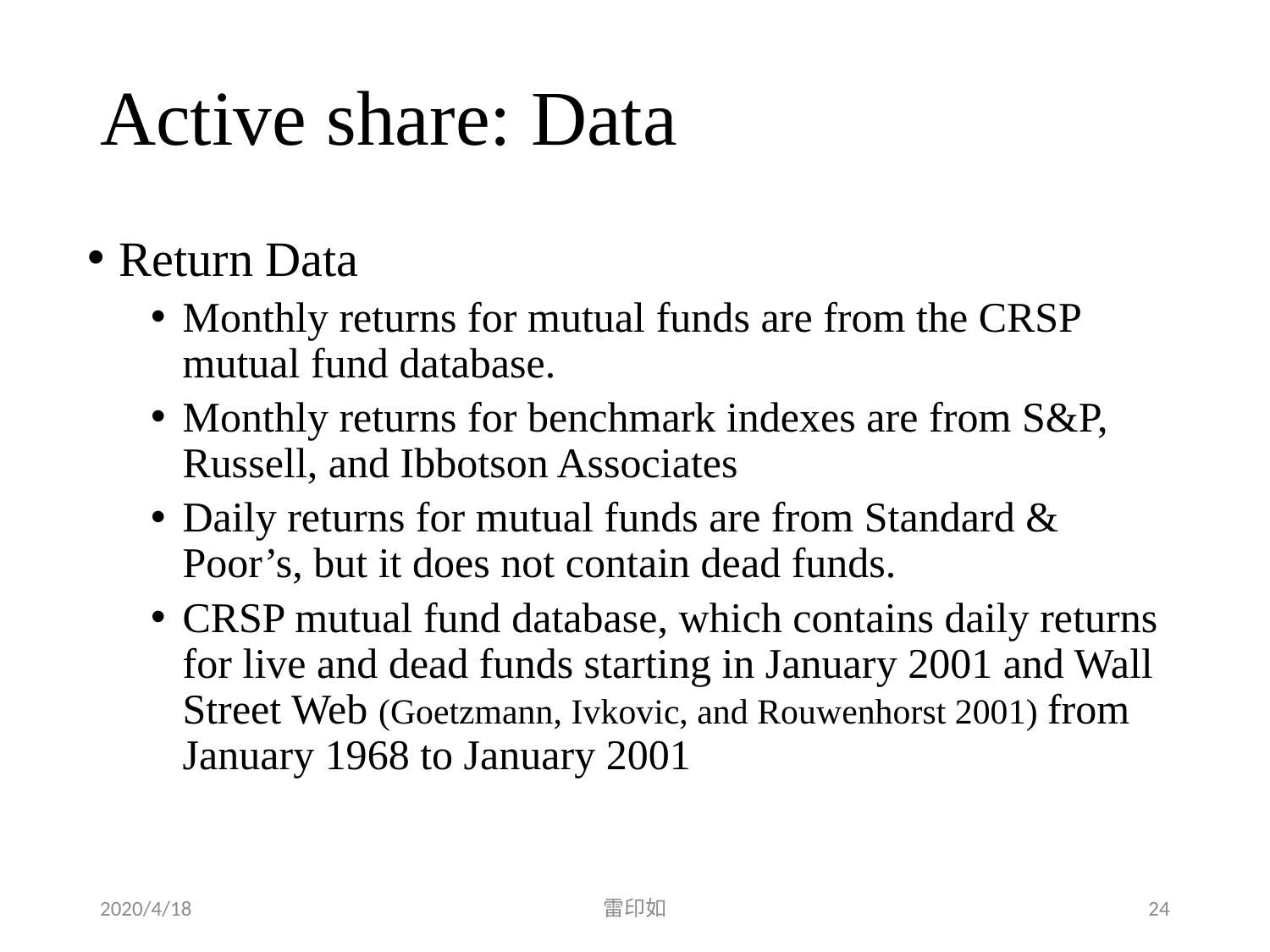

# Active share: Data
Return Data
Monthly returns for mutual funds are from the CRSP mutual fund database.
Monthly returns for benchmark indexes are from S&P, Russell, and Ibbotson Associates
Daily returns for mutual funds are from Standard & Poor’s, but it does not contain dead funds.
CRSP mutual fund database, which contains daily returns for live and dead funds starting in January 2001 and Wall Street Web (Goetzmann, Ivkovic, and Rouwenhorst 2001) from January 1968 to January 2001
2020/4/18
雷印如
24